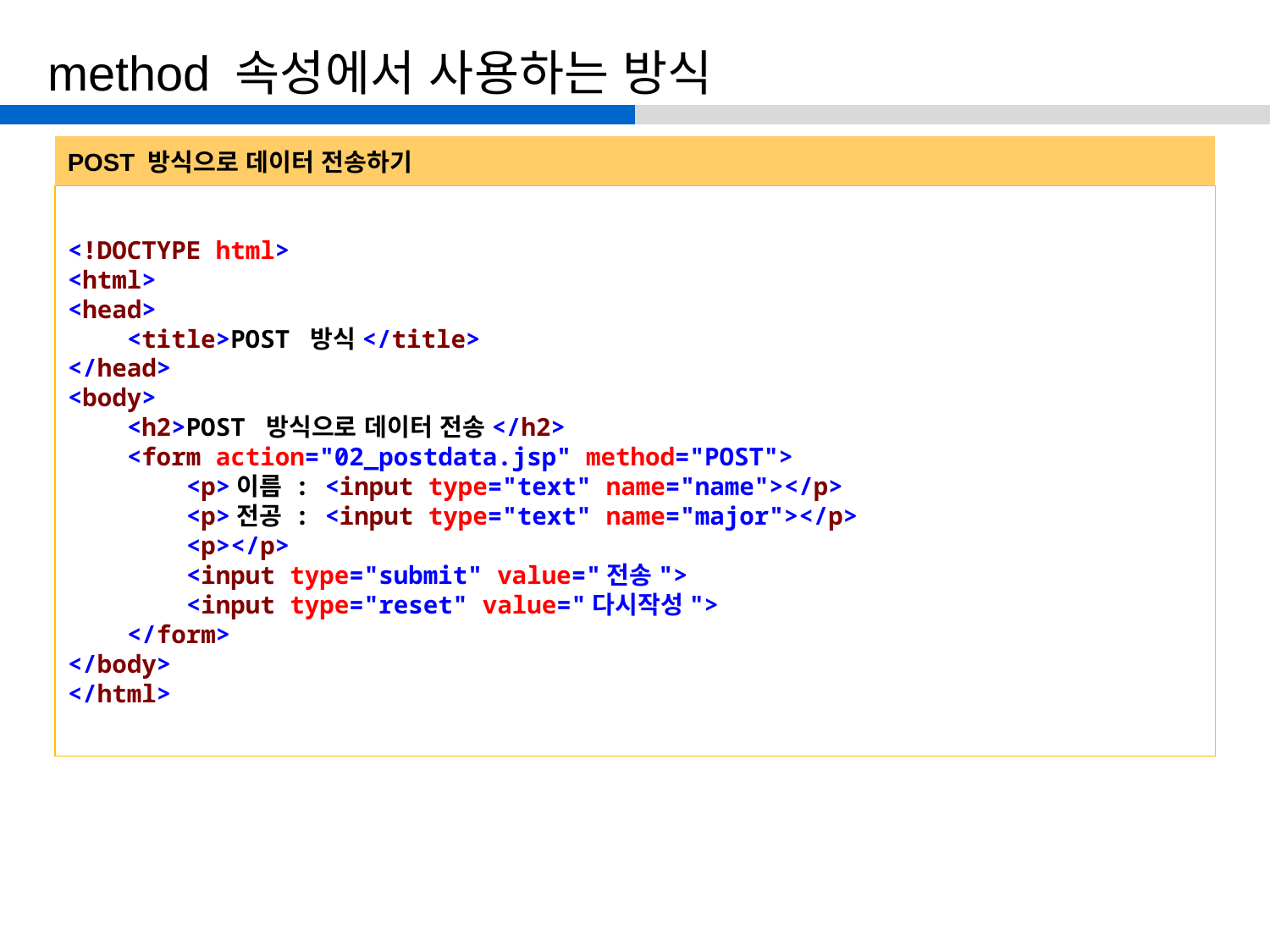

01 HTML5와 입력 양식 요소
# method 속성에서 사용하는 방식
POST 방식으로 데이터 전송하기
<!DOCTYPE html>
<html>
<head>
    <title>POST 방식</title>
</head>
<body>
    <h2>POST 방식으로 데이터 전송</h2>
    <form action="02_postdata.jsp" method="POST">
        <p>이름 : <input type="text" name="name"></p>
        <p>전공 : <input type="text" name="major"></p>
        <p></p>
        <input type="submit" value="전송">
        <input type="reset" value="다시작성">
    </form>
</body>
</html>